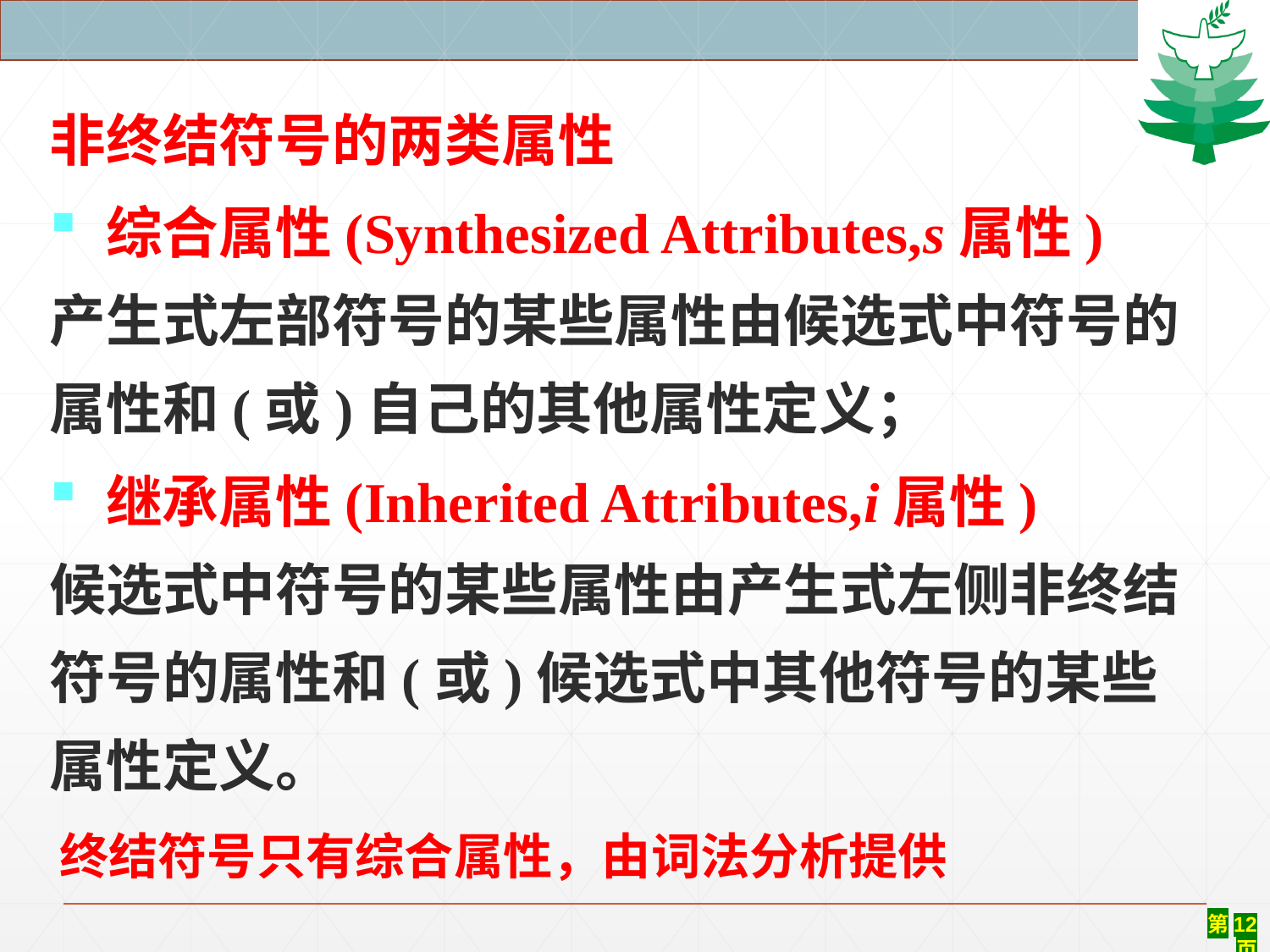

非终结符号的两类属性
 综合属性(Synthesized Attributes,s属性)
产生式左部符号的某些属性由候选式中符号的属性和(或)自己的其他属性定义；
 继承属性(Inherited Attributes,i属性)
候选式中符号的某些属性由产生式左侧非终结符号的属性和(或)候选式中其他符号的某些属性定义。
终结符号只有综合属性，由词法分析提供